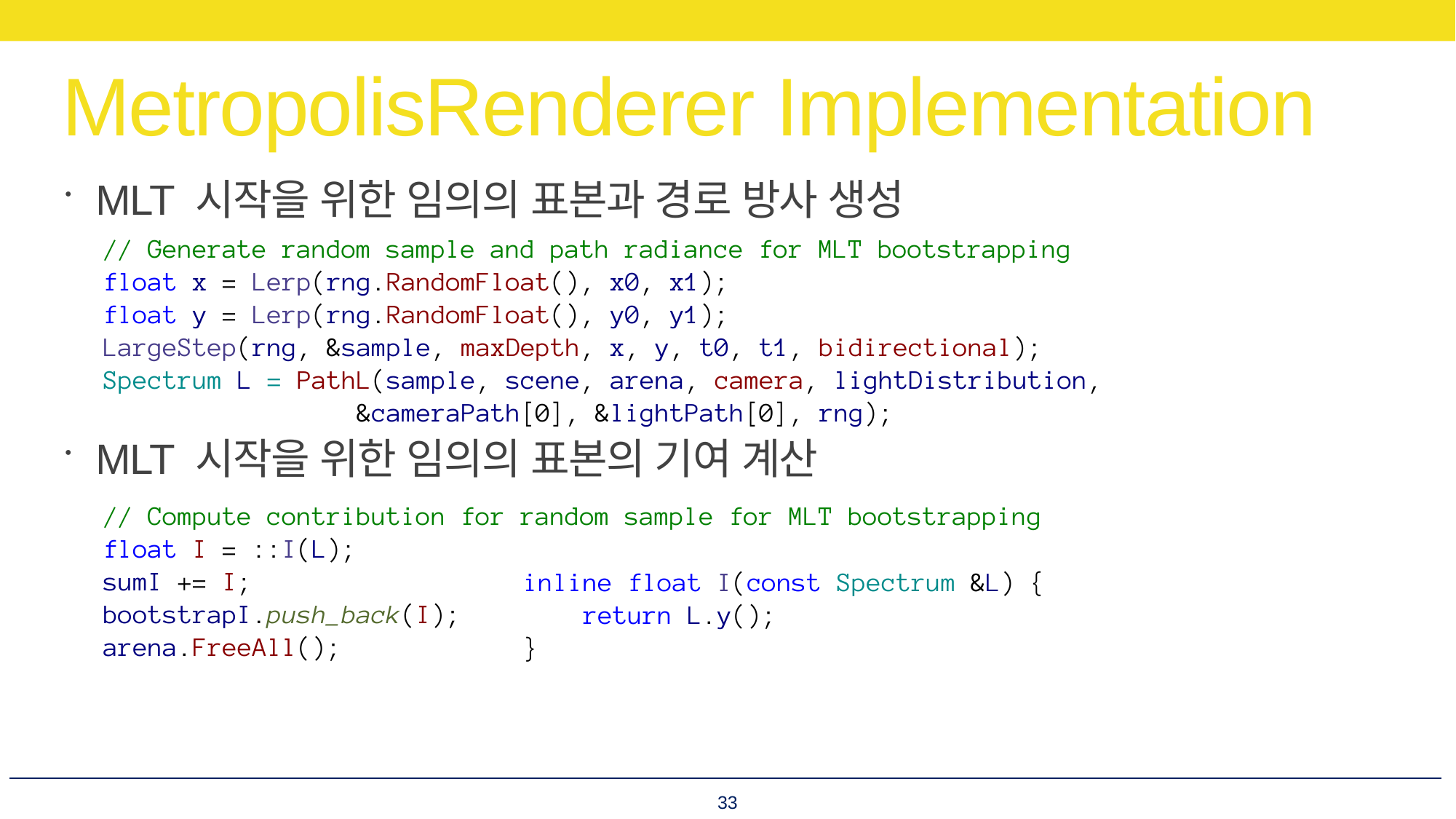

# MetropolisRenderer Implementation
MLT 시작을 위한 임의의 표본과 경로 방사 생성

MLT 시작을 위한 임의의 표본의 기여 계산

// Generate random sample and path radiance for MLT bootstrapping
float x = Lerp(rng.RandomFloat(), x0, x1);
float y = Lerp(rng.RandomFloat(), y0, y1);
LargeStep(rng, &sample, maxDepth, x, y, t0, t1, bidirectional);
Spectrum L = PathL(sample, scene, arena, camera, lightDistribution,
                 &cameraPath[0], &lightPath[0], rng);
// Compute contribution for random sample for MLT bootstrapping
float I = ::I(L);
sumI += I;
bootstrapI.push_back(I);
arena.FreeAll();
inline float I(const Spectrum &L) {
    return L.y();
}
33